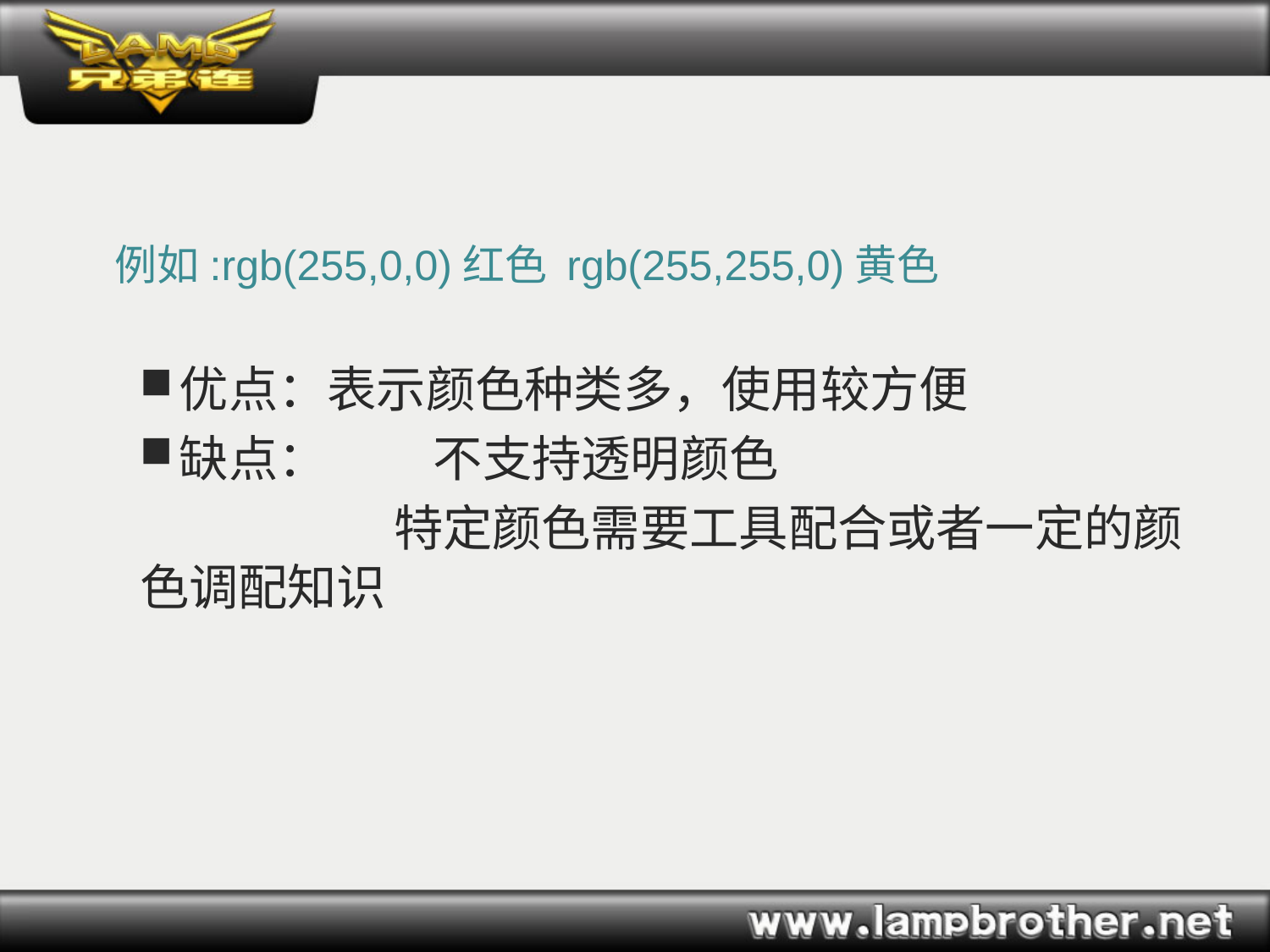

例如:rgb(255,0,0)红色 rgb(255,255,0)黄色

优点：表示颜色种类多，使用较方便
缺点：	不支持透明颜色
		特定颜色需要工具配合或者一定的颜色调配知识